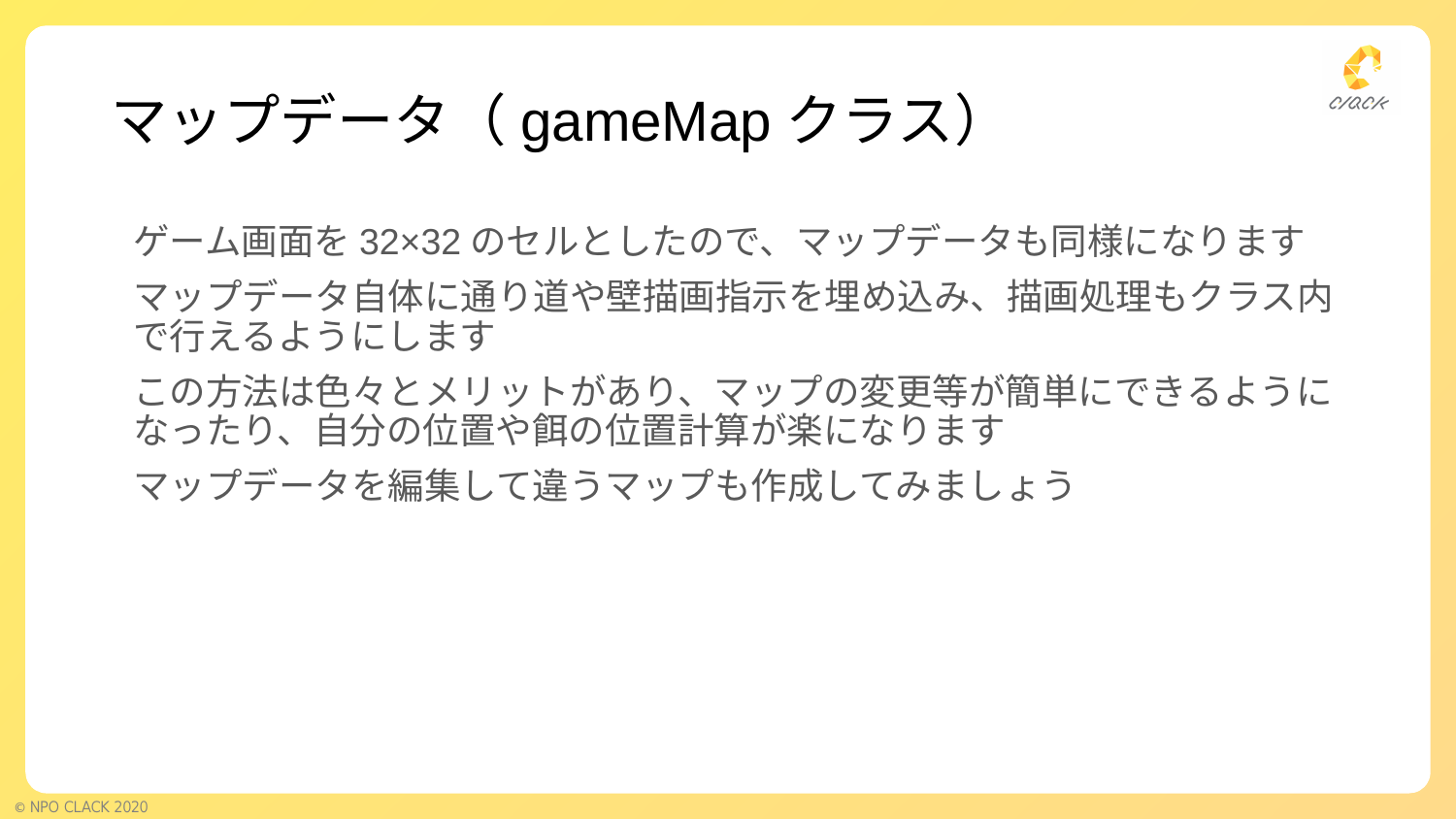

# マップデータ（gameMapクラス）
ゲーム画面を32×32のセルとしたので、マップデータも同様になります
マップデータ自体に通り道や壁描画指示を埋め込み、描画処理もクラス内で行えるようにします
この方法は色々とメリットがあり、マップの変更等が簡単にできるようになったり、自分の位置や餌の位置計算が楽になります
マップデータを編集して違うマップも作成してみましょう